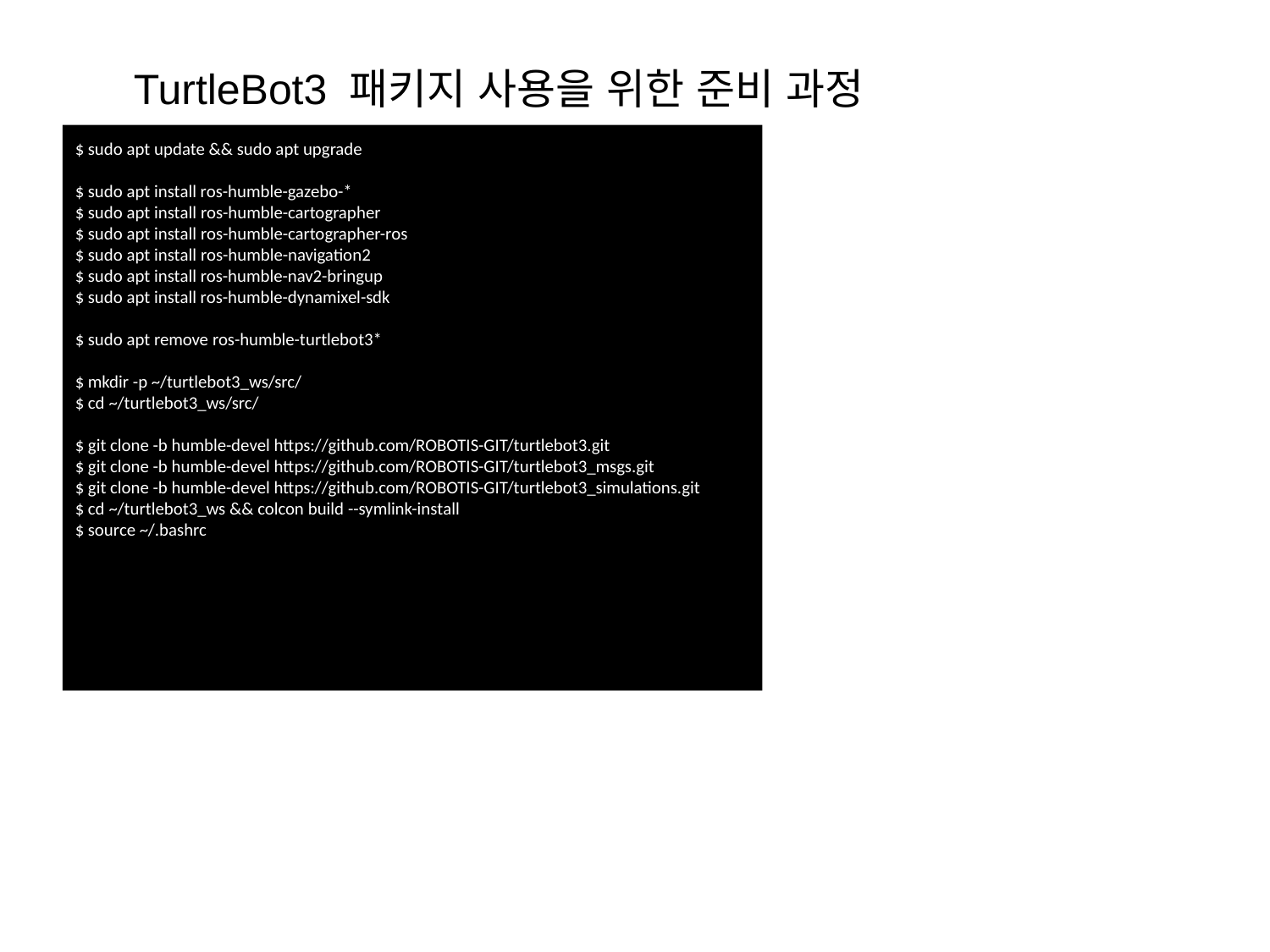

TurtleBot3 패키지 사용을 위한 준비 과정
$ sudo apt update && sudo apt upgrade

$ sudo apt install ros-humble-gazebo-*
$ sudo apt install ros-humble-cartographer
$ sudo apt install ros-humble-cartographer-ros
$ sudo apt install ros-humble-navigation2
$ sudo apt install ros-humble-nav2-bringup
$ sudo apt install ros-humble-dynamixel-sdk

$ sudo apt remove ros-humble-turtlebot3*

$ mkdir -p ~/turtlebot3_ws/src/
$ cd ~/turtlebot3_ws/src/

$ git clone -b humble-devel https://github.com/ROBOTIS-GIT/turtlebot3.git
$ git clone -b humble-devel https://github.com/ROBOTIS-GIT/turtlebot3_msgs.git
$ git clone -b humble-devel https://github.com/ROBOTIS-GIT/turtlebot3_simulations.git
$ cd ~/turtlebot3_ws && colcon build --symlink-install
$ source ~/.bashrc